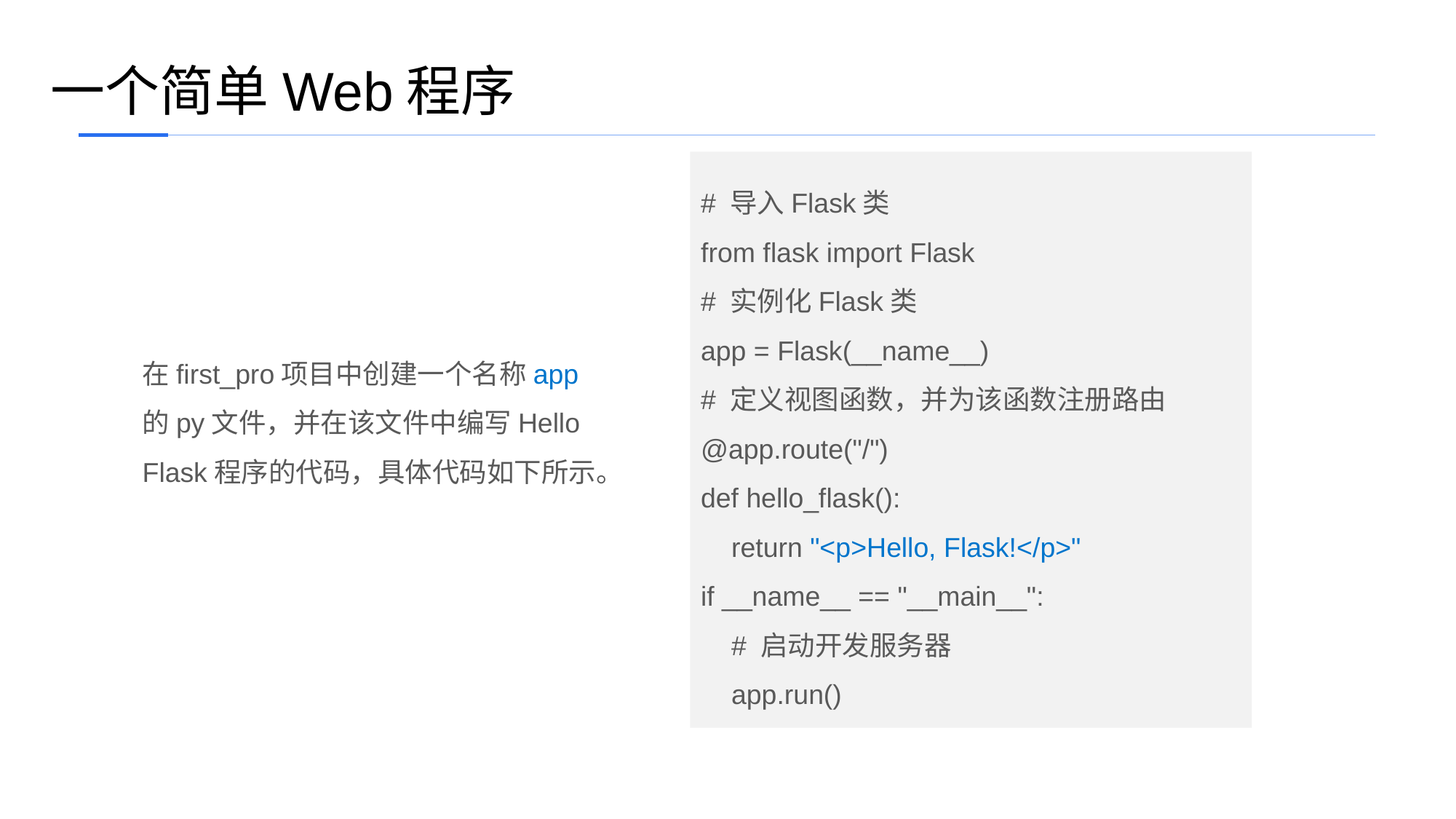

一个简单Web程序
# 导入Flask类
from flask import Flask
# 实例化Flask类
app = Flask(__name__)
# 定义视图函数，并为该函数注册路由
@app.route("/")
def hello_flask():
    return "<p>Hello, Flask!</p>"
if __name__ == "__main__":
    # 启动开发服务器
    app.run()
在first_pro项目中创建一个名称app的py文件，并在该文件中编写Hello Flask程序的代码，具体代码如下所示。